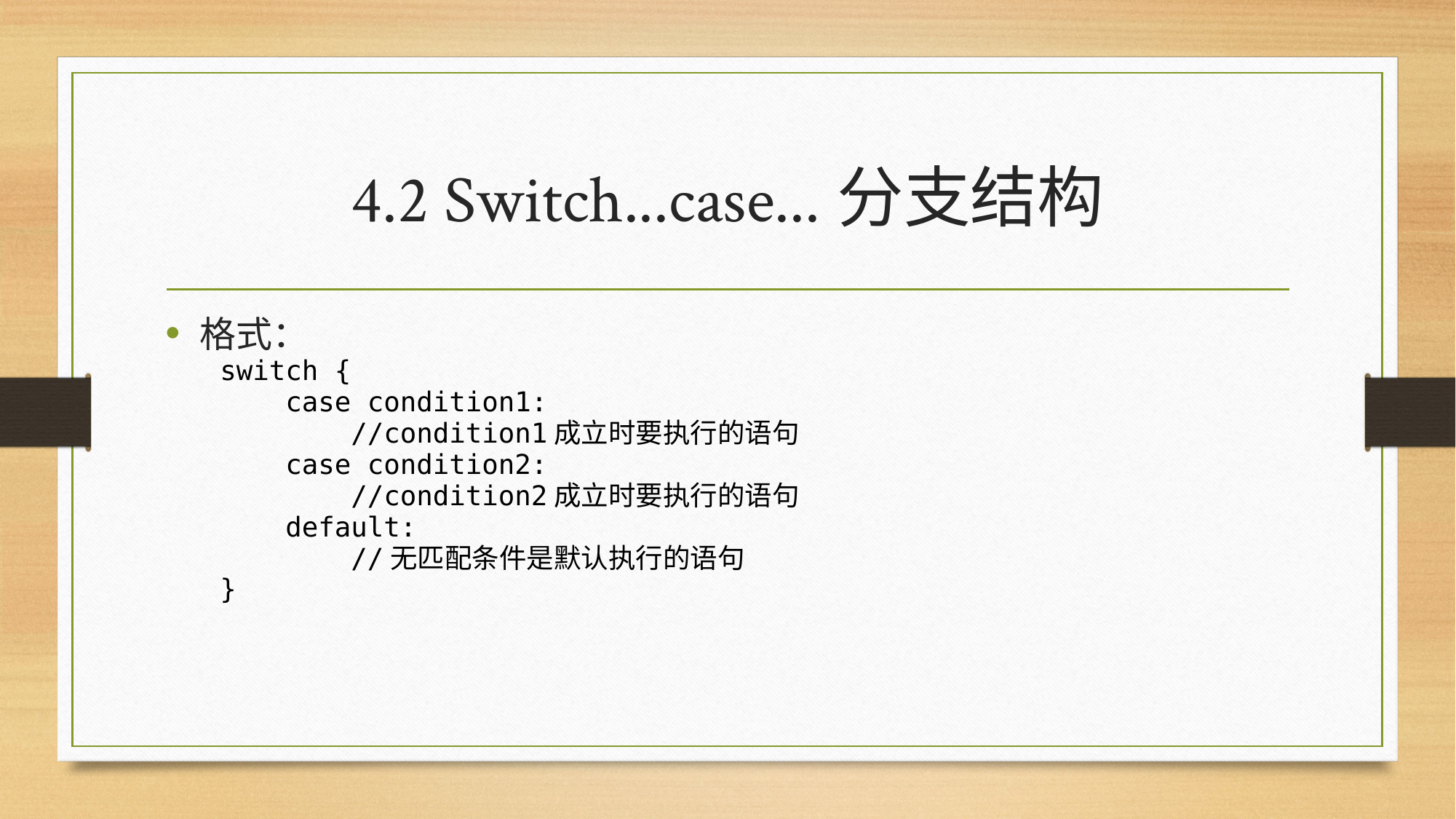

# 4.2 Switch...case...分支结构
格式：
switch {
    case condition1:
        //condition1成立时要执行的语句
    case condition2:
        //condition2成立时要执行的语句
    default:
        //无匹配条件是默认执行的语句
}